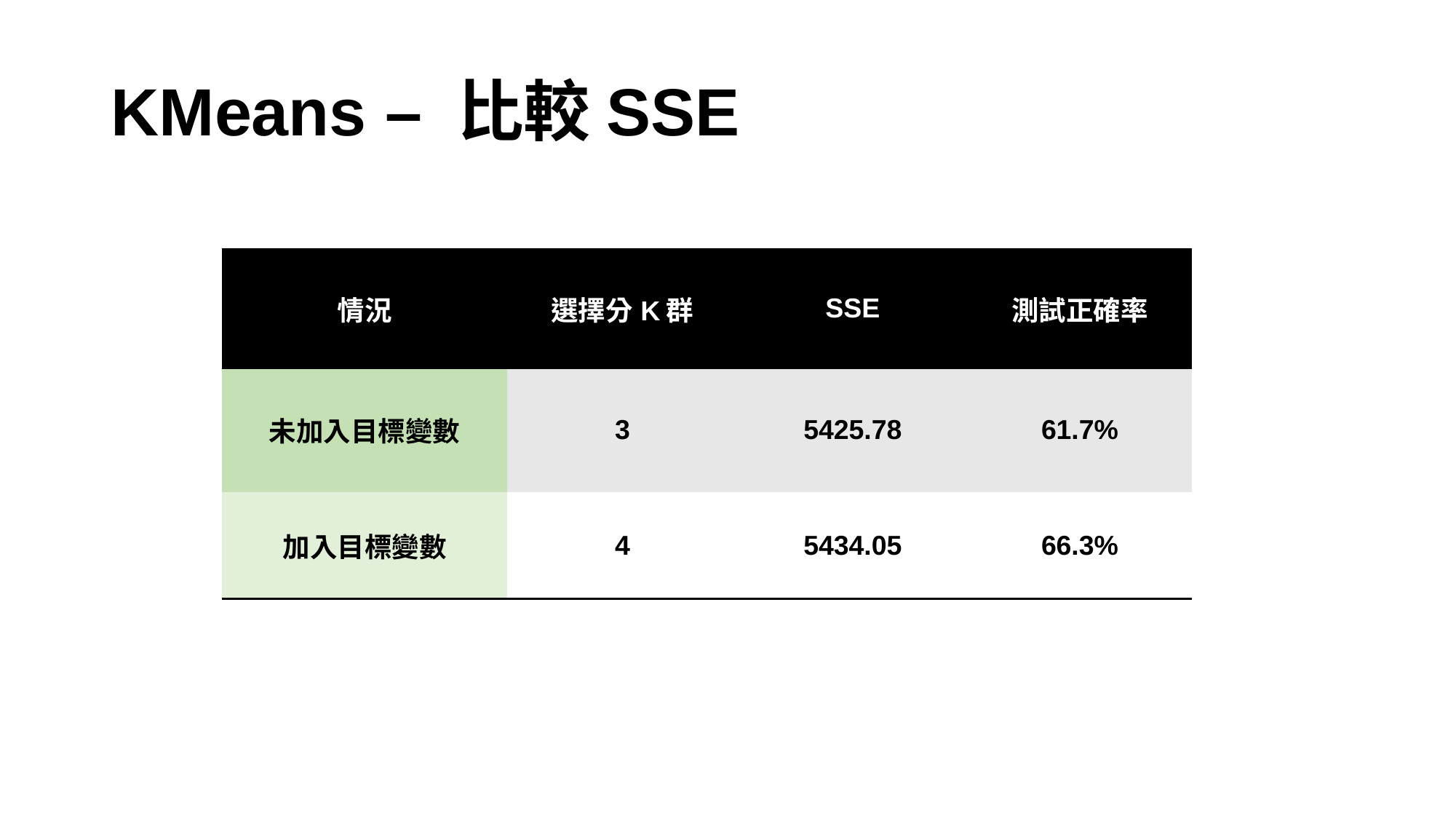

# KMeans – 比較SSE
| 情況 | 選擇分K群 | SSE | 測試正確率 |
| --- | --- | --- | --- |
| 未加入目標變數 | 3 | 5425.78 | 61.7% |
| 加入目標變數 | 4 | 5434.05 | 66.3% |